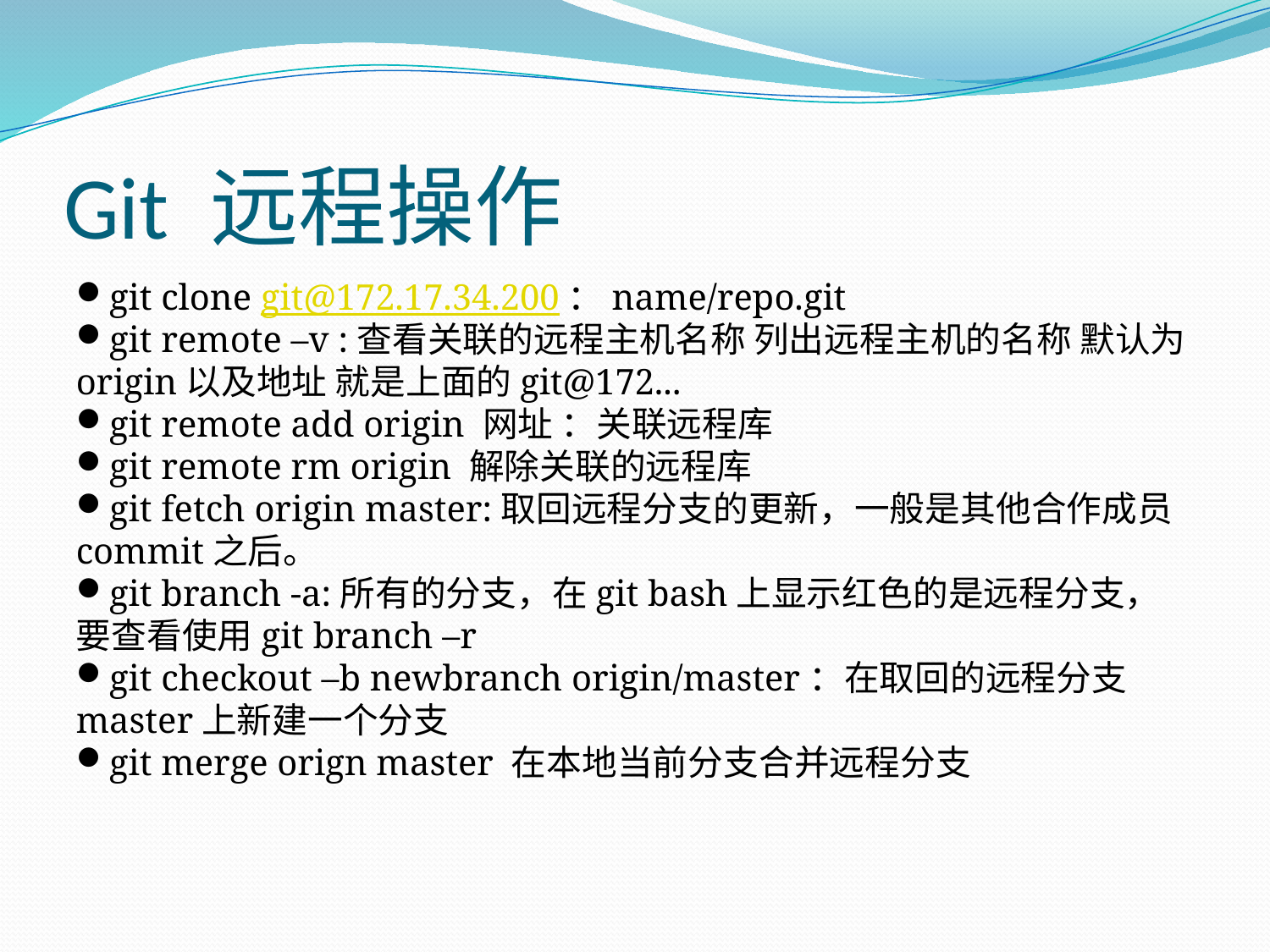

Git 远程操作
git clone git@172.17.34.200：name/repo.git
git remote –v :查看关联的远程主机名称 列出远程主机的名称 默认为origin以及地址 就是上面的git@172...
git remote add origin 网址 ：关联远程库
git remote rm origin 解除关联的远程库
git fetch origin master:取回远程分支的更新，一般是其他合作成员commit之后。
git branch -a:所有的分支，在git bash上显示红色的是远程分支，要查看使用git branch –r
git checkout –b newbranch origin/master：在取回的远程分支master上新建一个分支
git merge orign master 在本地当前分支合并远程分支